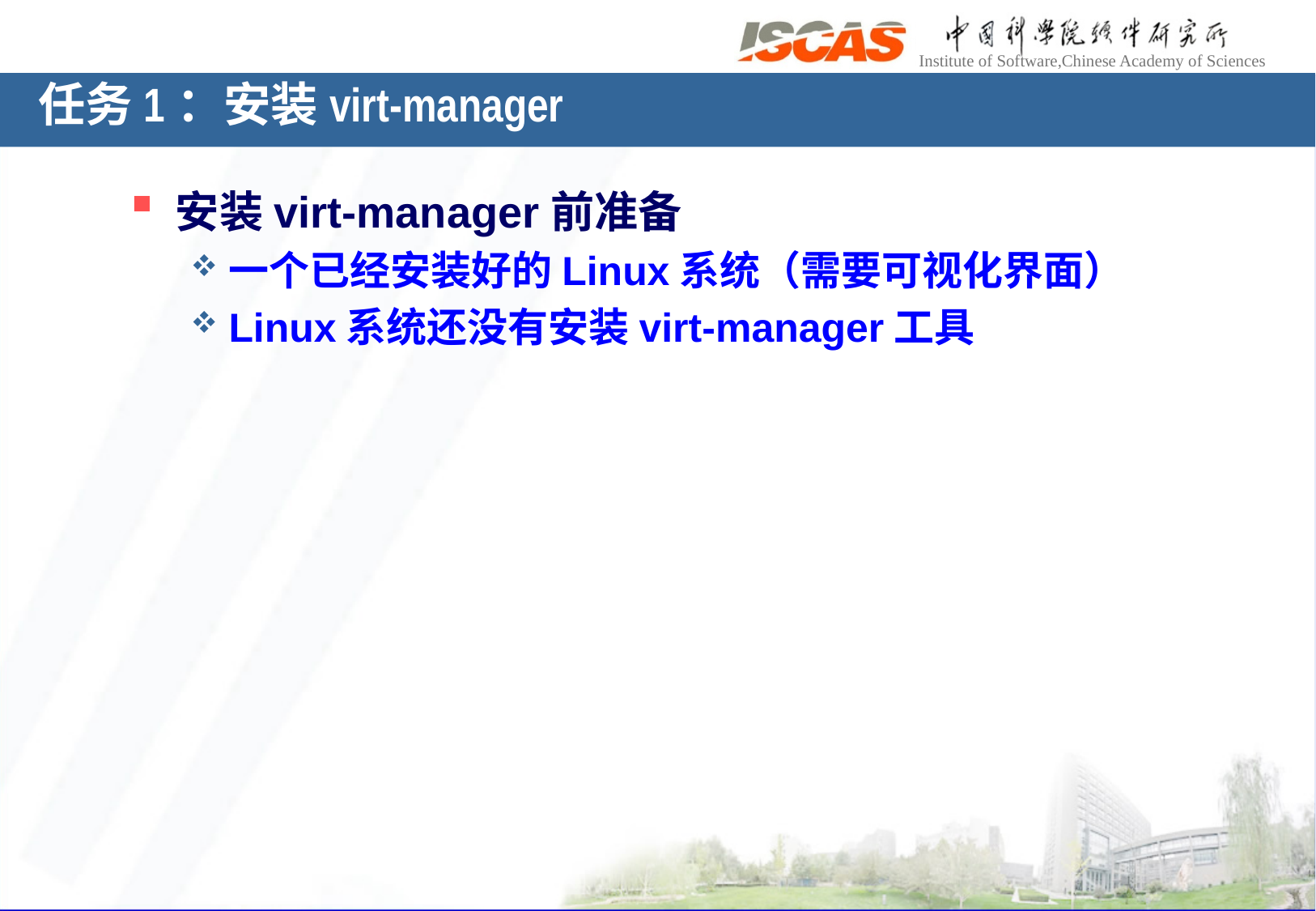

任务1：安装virt-manager
安装virt-manager前准备
一个已经安装好的Linux系统（需要可视化界面）
Linux系统还没有安装virt-manager工具